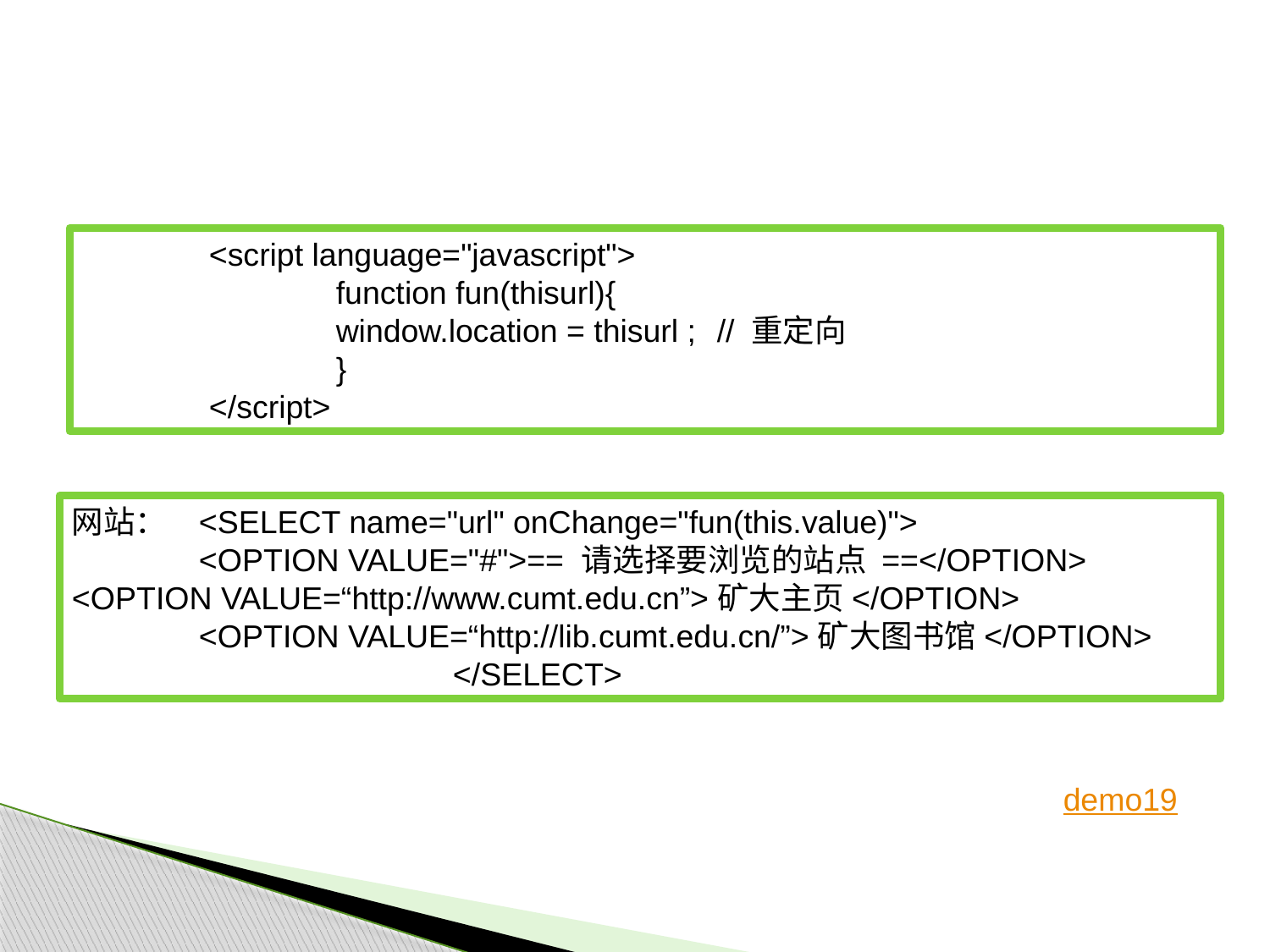

#

	<script language="javascript">
		function fun(thisurl){
		window.location = thisurl ;	// 重定向
		}
	</script>
网站：	<SELECT name="url" onChange="fun(this.value)">
	<OPTION VALUE="#">== 请选择要浏览的站点 ==</OPTION>
<OPTION VALUE=“http://www.cumt.edu.cn”>矿大主页</OPTION>
	<OPTION VALUE=“http://lib.cumt.edu.cn/”>矿大图书馆</OPTION>
			</SELECT>
demo19